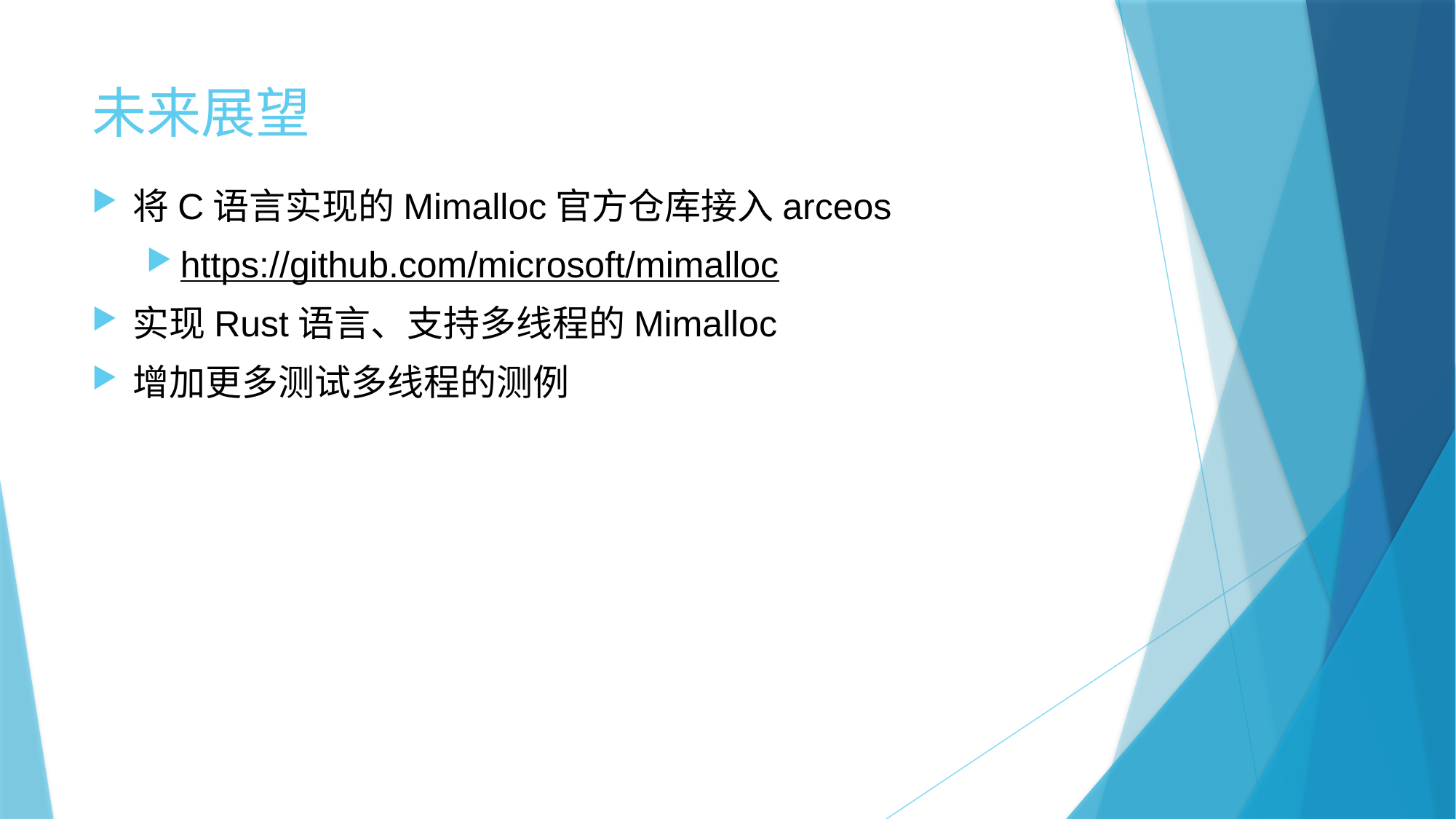

# 未来展望
将C语言实现的Mimalloc官方仓库接入arceos
https://github.com/microsoft/mimalloc
实现Rust语言、支持多线程的Mimalloc
增加更多测试多线程的测例